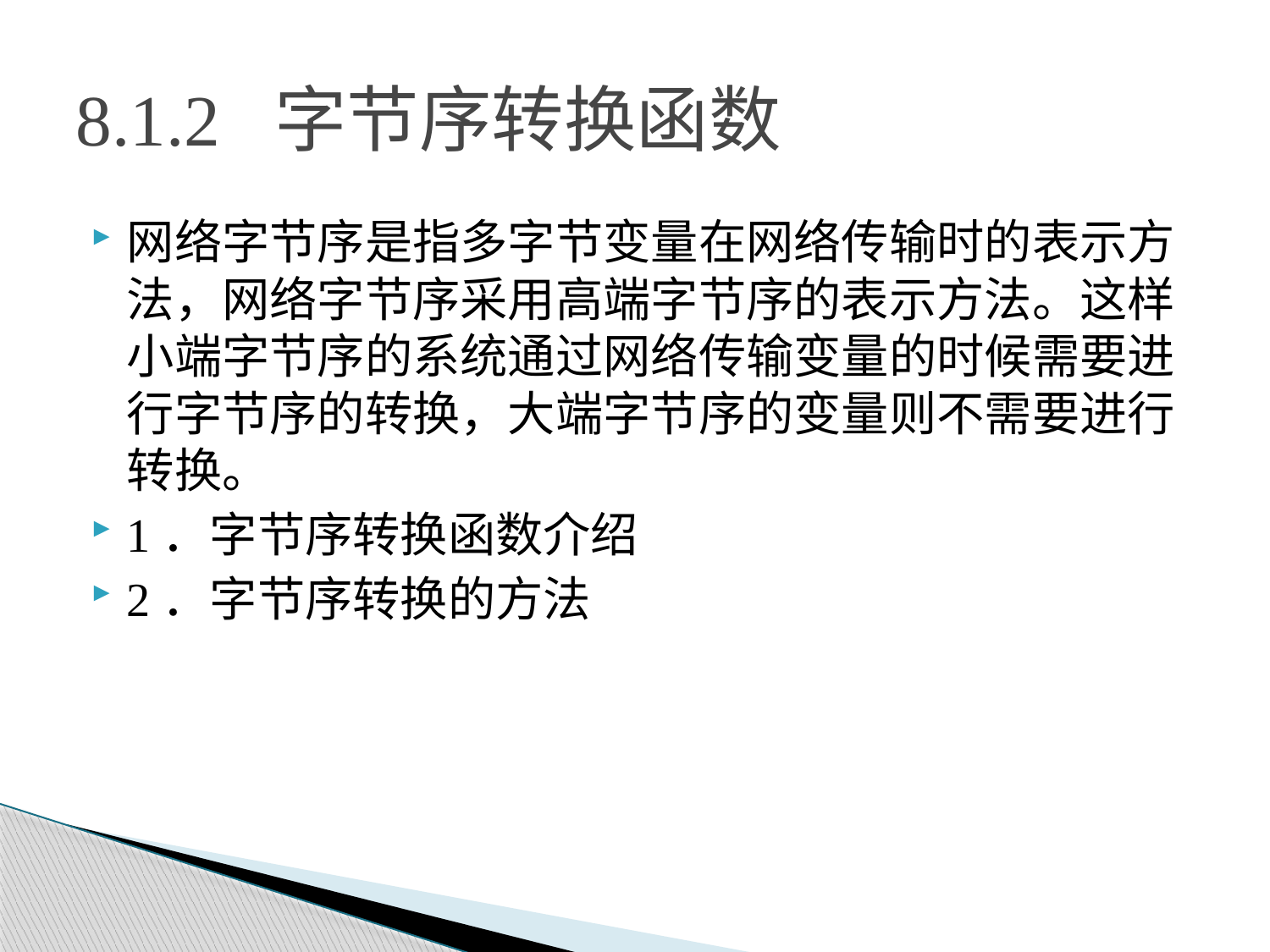

# 8.1.2  字节序转换函数
网络字节序是指多字节变量在网络传输时的表示方法，网络字节序采用高端字节序的表示方法。这样小端字节序的系统通过网络传输变量的时候需要进行字节序的转换，大端字节序的变量则不需要进行转换。
1．字节序转换函数介绍
2．字节序转换的方法